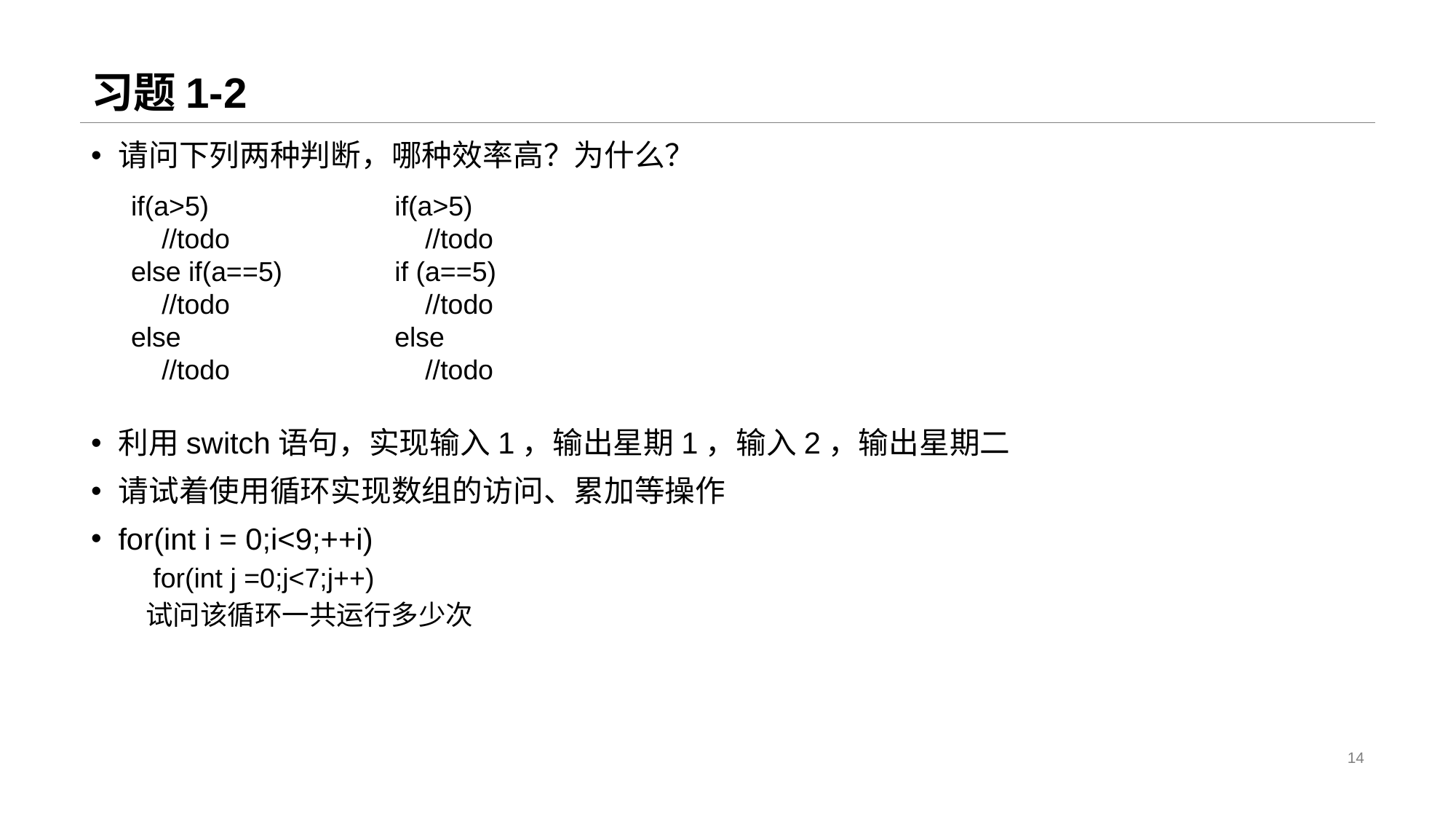

# 习题1-2
请问下列两种判断，哪种效率高？为什么？

利用switch语句，实现输入1，输出星期1，输入2，输出星期二
请试着使用循环实现数组的访问、累加等操作
for(int i = 0;i<9;++i)
 for(int j =0;j<7;j++)
试问该循环一共运行多少次

if(a>5)
    //todo
else if(a==5)
    //todo
else
    //todo

if(a>5)
    //todo
if (a==5)
    //todo
else
    //todo
14